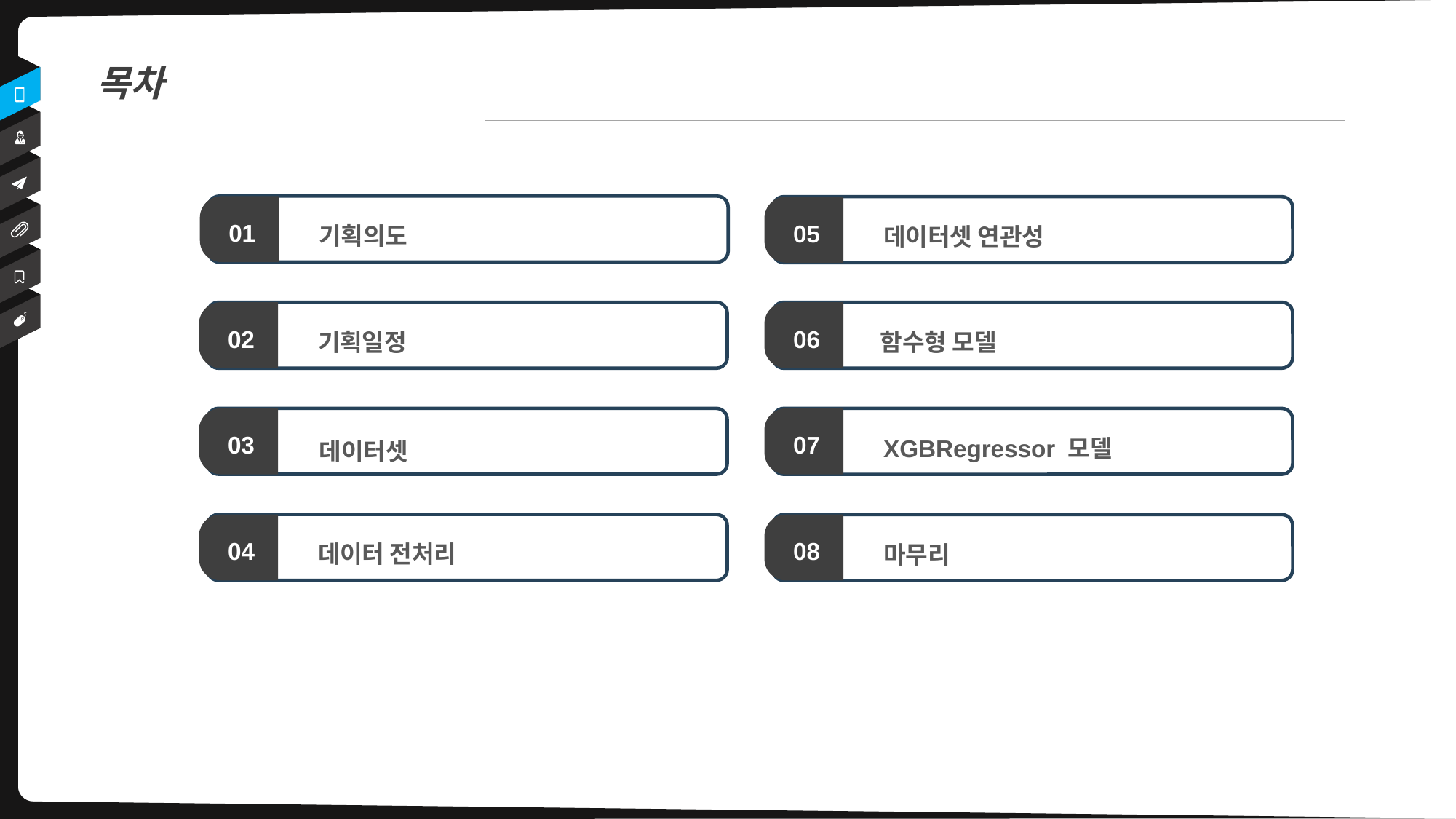

목차

기획의도
01

데이터셋 연관성

05

기획일정

02

06
함수형 모델

데이터셋

03

XGBRegressor 모델

07

데이터 전처리

04

마무리
08